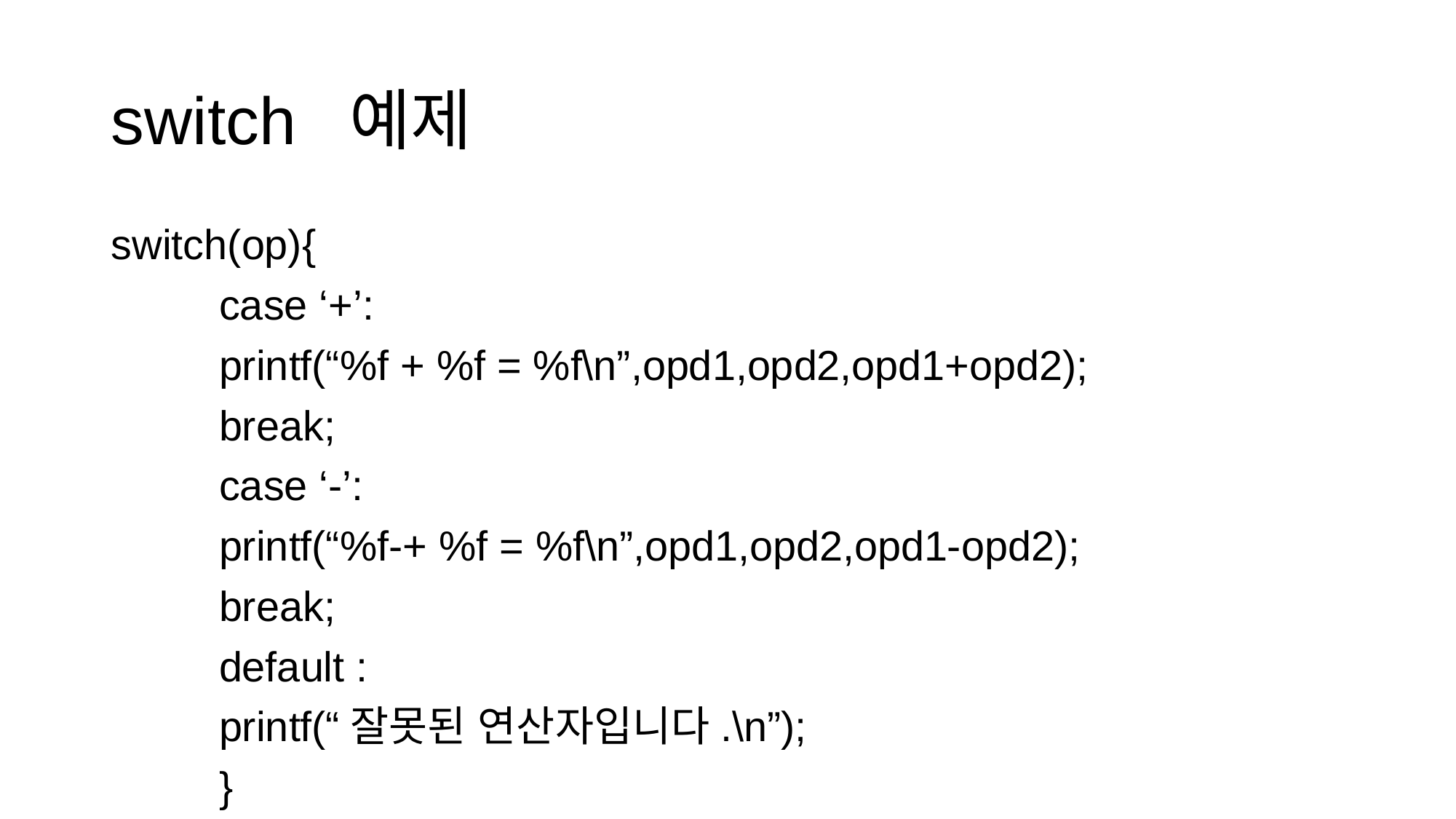

# switch  예제
switch(op){
	case ‘+’:
		printf(“%f + %f = %f\n”,opd1,opd2,opd1+opd2);
		break;
	case ‘-’:
		printf(“%f-+ %f = %f\n”,opd1,opd2,opd1-opd2);
		break;
	default :
		printf(“잘못된 연산자입니다.\n”);
	}